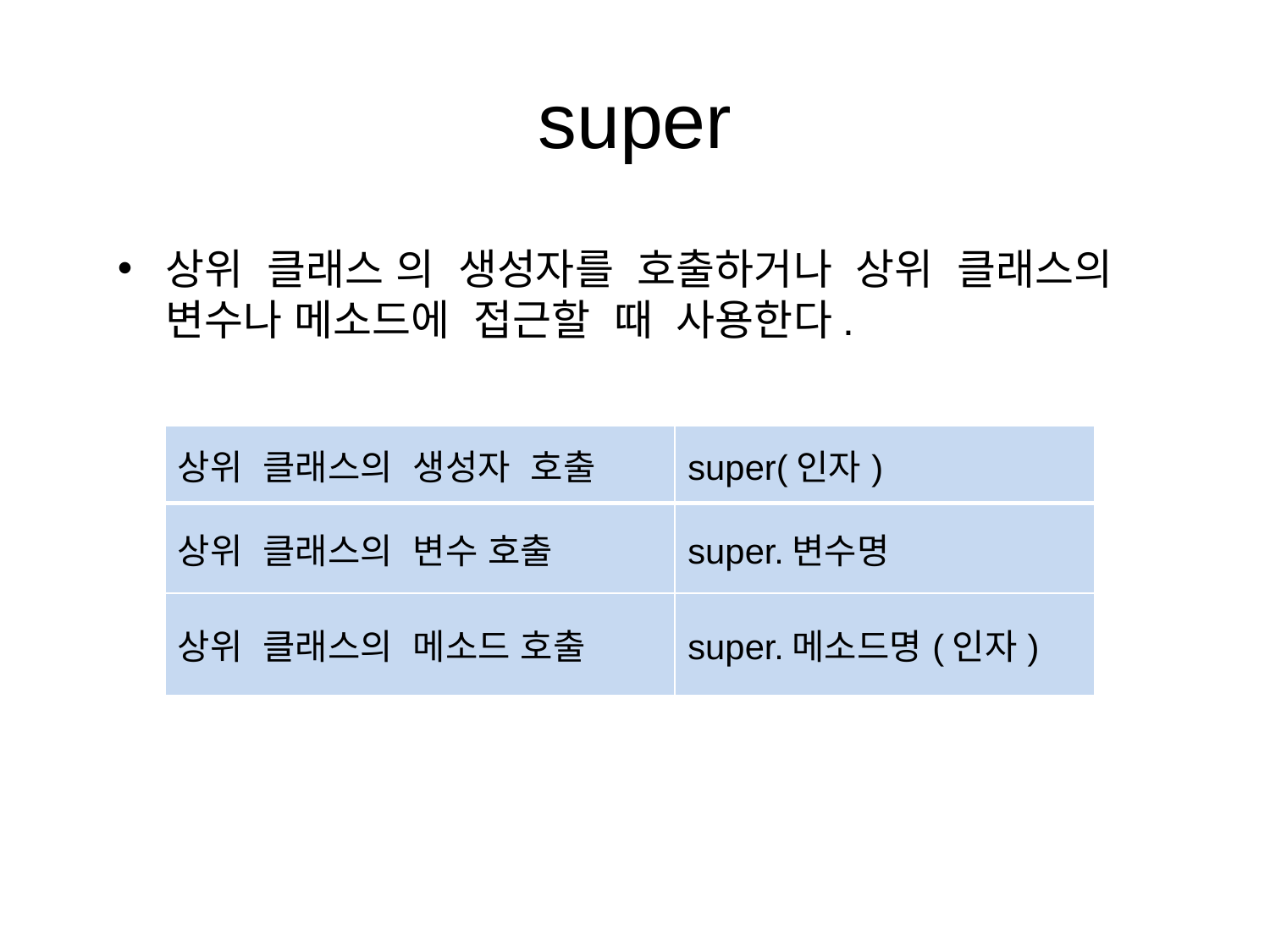

# super
상위  클래스 의  생성자를  호출하거나  상위  클래스의  변수나 메소드에  접근할  때  사용한다.

| 상위 클래스의 생성자 호출 | super(인자) |
| --- | --- |
| 상위 클래스의 변수 호출 | super.변수명 |
| 상위 클래스의 메소드 호출 | super.메소드명(인자) |